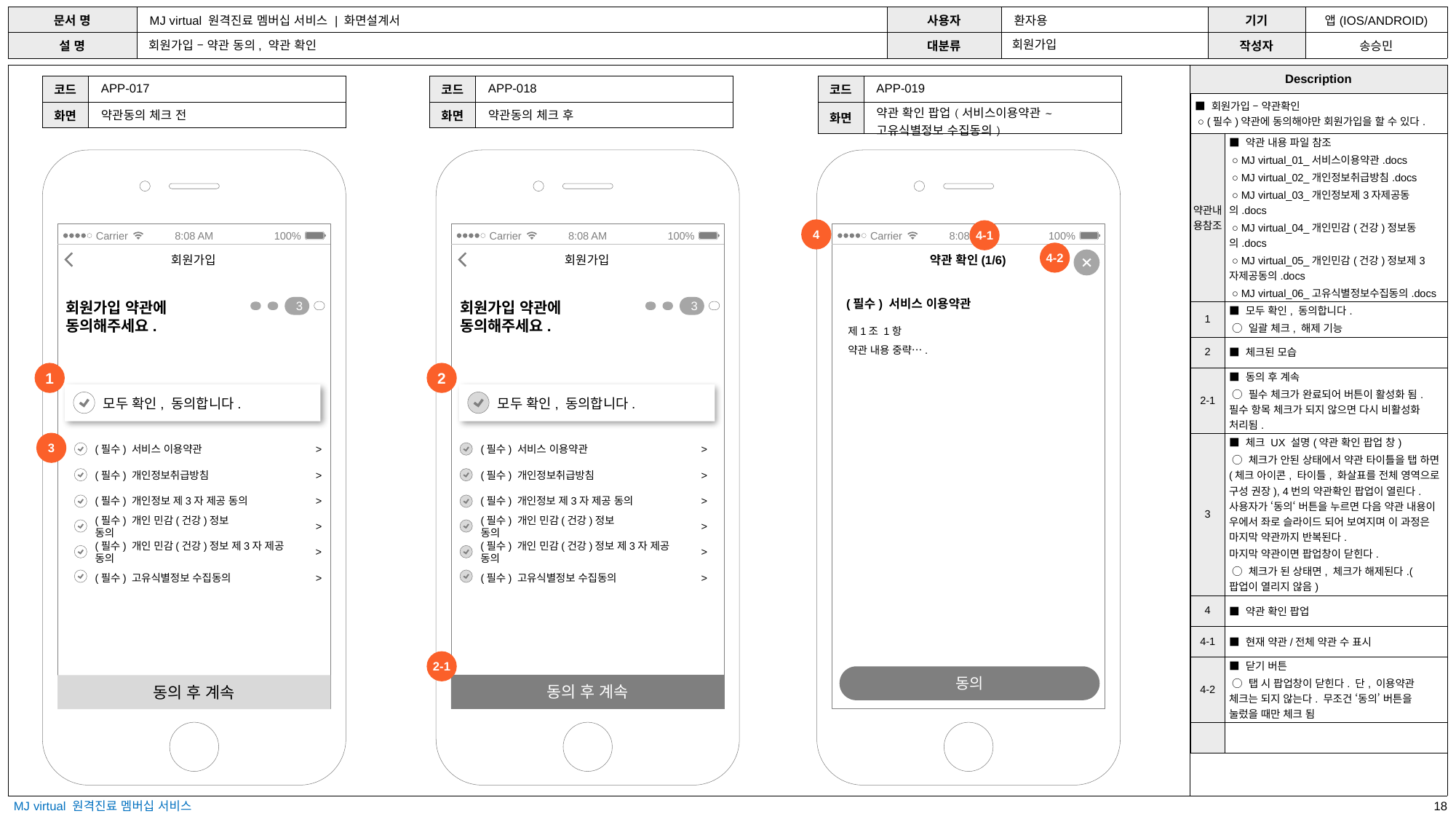

회원가입
회원가입 – 약관 동의, 약관 확인
| 코드 | APP-017 |
| --- | --- |
| 화면 | 약관동의 체크 전 |
| 코드 | APP-018 |
| --- | --- |
| 화면 | 약관동의 체크 후 |
| 코드 | APP-019 |
| --- | --- |
| 화면 | 약관 확인 팝업(서비스이용약관~고유식별정보 수집동의) |
| ■ 회원가입 – 약관확인 ○ (필수)약관에 동의해야만 회원가입을 할 수 있다. |  |
| --- | --- |
| 약관내용참조 | ■ 약관 내용 파일 참조 ○ MJ virtual\_01\_서비스이용약관.docs ○ MJ virtual\_02\_개인정보취급방침.docs ○ MJ virtual\_03\_개인정보제3자제공동의.docs ○ MJ virtual\_04\_개인민감(건강)정보동의.docs ○ MJ virtual\_05\_개인민감(건강)정보제3자제공동의.docs ○ MJ virtual\_06\_고유식별정보수집동의.docs |
| 1 | ■ 모두 확인, 동의합니다. ○ 일괄 체크, 해제 기능 |
| 2 | ■ 체크된 모습 |
| 2-1 | ■ 동의 후 계속 ○ 필수 체크가 완료되어 버튼이 활성화 됨. 필수 항목 체크가 되지 않으면 다시 비활성화 처리됨. |
| 3 | ■ 체크 UX 설명(약관 확인 팝업 창) ○ 체크가 안된 상태에서 약관 타이틀을 탭 하면(체크 아이콘, 타이틀, 화살표를 전체 영역으로 구성 권장), 4번의 약관확인 팝업이 열린다. 사용자가 ‘동의‘ 버튼을 누르면 다음 약관 내용이 우에서 좌로 슬라이드 되어 보여지며 이 과정은 마지막 약관까지 반복된다. 마지막 약관이면 팝업창이 닫힌다. ○ 체크가 된 상태면, 체크가 해제된다.(팝업이 열리지 않음) |
| 4 | ■ 약관 확인 팝업 |
| 4-1 | ■ 현재 약관/전체 약관 수 표시 |
| 4-2 | ■ 닫기 버튼 ○ 탭 시 팝업창이 닫힌다. 단, 이용약관 체크는 되지 않는다. 무조건 ‘동의’ 버튼을 눌렀을 때만 체크 됨 |
|  |  |

8:08 AM
Carrier
100%

8:08 AM
Carrier
100%

8:08 AM
Carrier
100%

4
4-1
4-2

약관 확인(1/6)
회원가입
회원가입

회원가입 약관에
동의해주세요.

회원가입 약관에
동의해주세요.
(필수) 서비스 이용약관
3

3

제1조 1항
약관 내용 중략….
1
2

모두 확인, 동의합니다.

모두 확인, 동의합니다.

3
(필수) 서비스 이용약관
(필수) 개인정보취급방침
(필수) 개인정보 제3자 제공 동의
(필수) 개인 민감(건강)정보 동의
(필수) 개인 민감(건강)정보 제3자 제공 동의
(필수) 고유식별정보 수집동의
>
>
>
>
>
>

(필수) 서비스 이용약관
(필수) 개인정보취급방침
(필수) 개인정보 제3자 제공 동의
(필수) 개인 민감(건강)정보 동의
(필수) 개인 민감(건강)정보 제3자 제공 동의
(필수) 고유식별정보 수집동의
>
>
>
>
>
>

2-1
동의
동의 후 계속
동의 후 계속